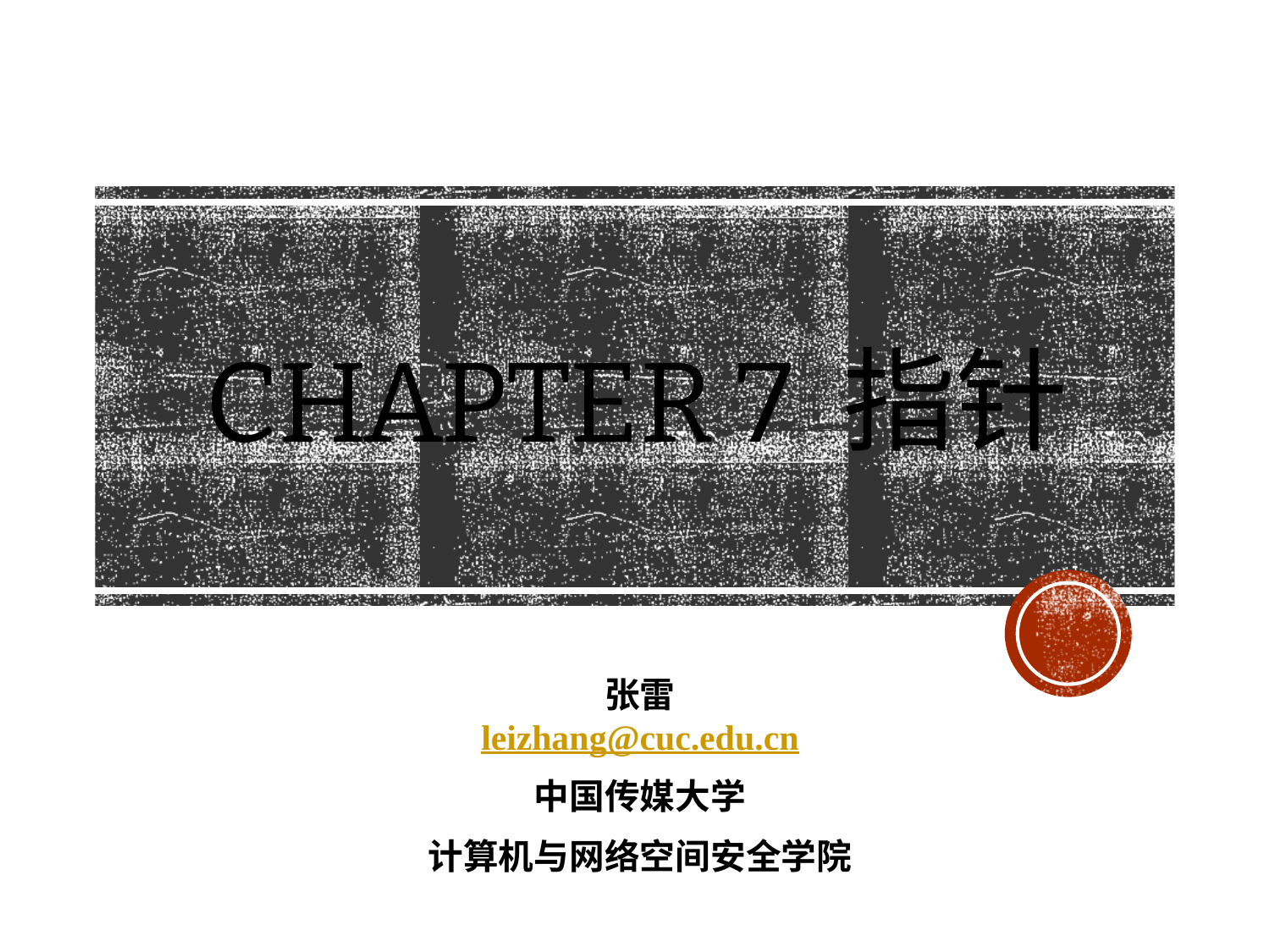

# Chapter 7 指针
张雷
leizhang@cuc.edu.cn
中国传媒大学
计算机与网络空间安全学院